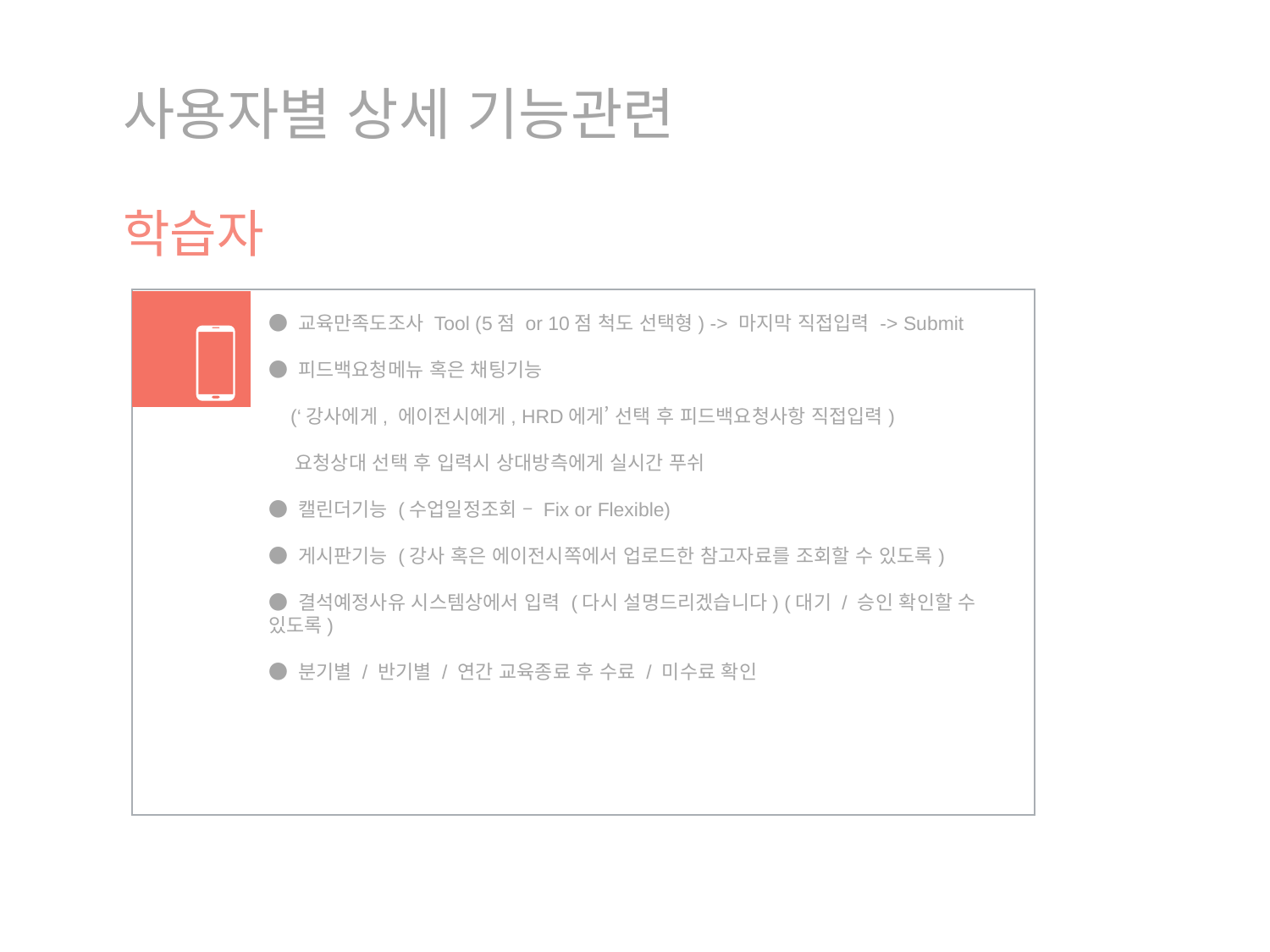

# 사용자별 상세 기능관련 학습자

● 교육만족도조사 Tool (5점 or 10점 척도 선택형) -> 마지막 직접입력 -> Submit

● 피드백요청메뉴 혹은 채팅기능

    (‘강사에게, 에이전시에게, HRD에게’ 선택 후 피드백요청사항 직접입력)

    요청상대 선택 후 입력시 상대방측에게 실시간 푸쉬

● 캘린더기능 (수업일정조회 – Fix or Flexible)

● 게시판기능 (강사 혹은 에이전시쪽에서 업로드한 참고자료를 조회할 수 있도록)

● 결석예정사유 시스템상에서 입력 (다시 설명드리겠습니다) (대기 / 승인 확인할 수 있도록)

● 분기별 / 반기별 / 연간 교육종료 후 수료 / 미수료 확인